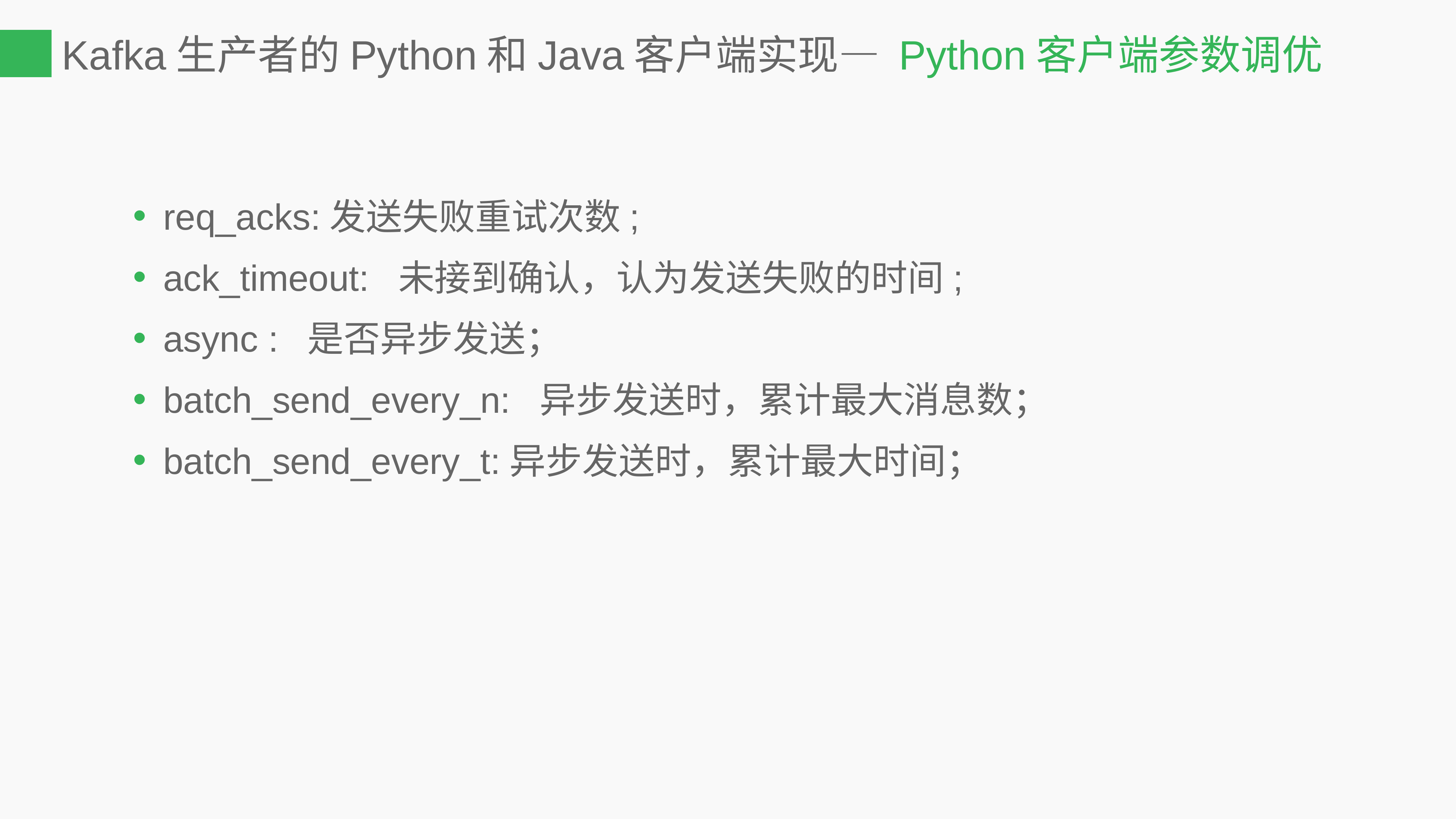

# Kafka生产者的Python和Java客户端实现— Python客户端参数调优
req_acks:发送失败重试次数;
ack_timeout:  未接到确认，认为发送失败的时间;
async :  是否异步发送；
batch_send_every_n:  异步发送时，累计最大消息数；
batch_send_every_t:异步发送时，累计最大时间；